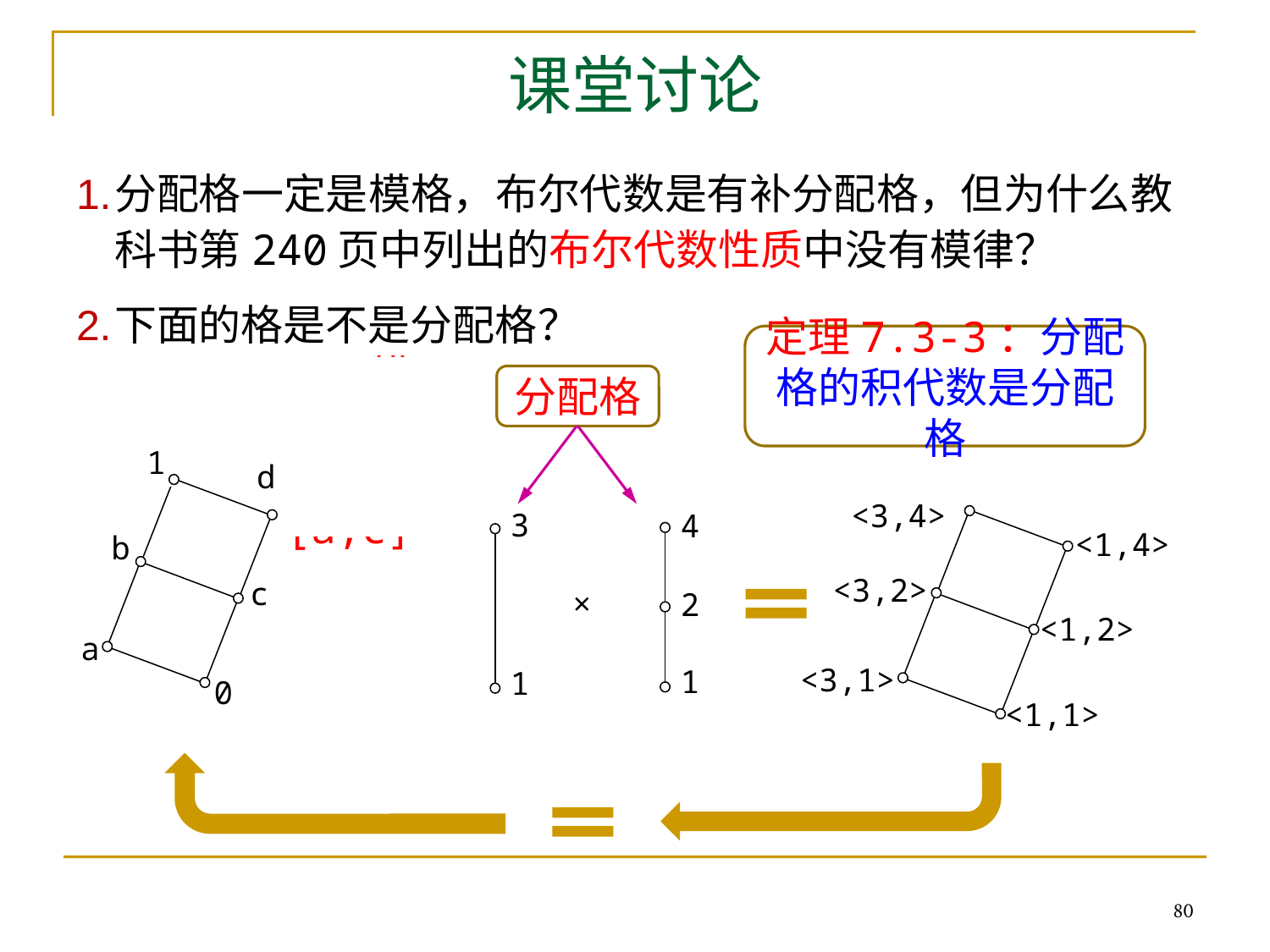

# 课堂讨论
分配格一定是模格，布尔代数是有补分配格，但为什么教科书第240页中列出的布尔代数性质中没有模律？
下面的格是不是分配格？

a⊕(b*c)=(a⊕b)*(a⊕c)
a≤c⇒a⊕(b*c)=(a⊕b)*c
定理7.3-3：分配格的积代数是分配格

[a,c]是模，无论b如何取，结果都落入[a,c]

分配格
12
4

6

2

3

1

1
d

b

c

a

0

<3,4>

<1,4>

<3,2>

<1,2>

<3,1>

<1,1>

3

1

4

2

1

×

80